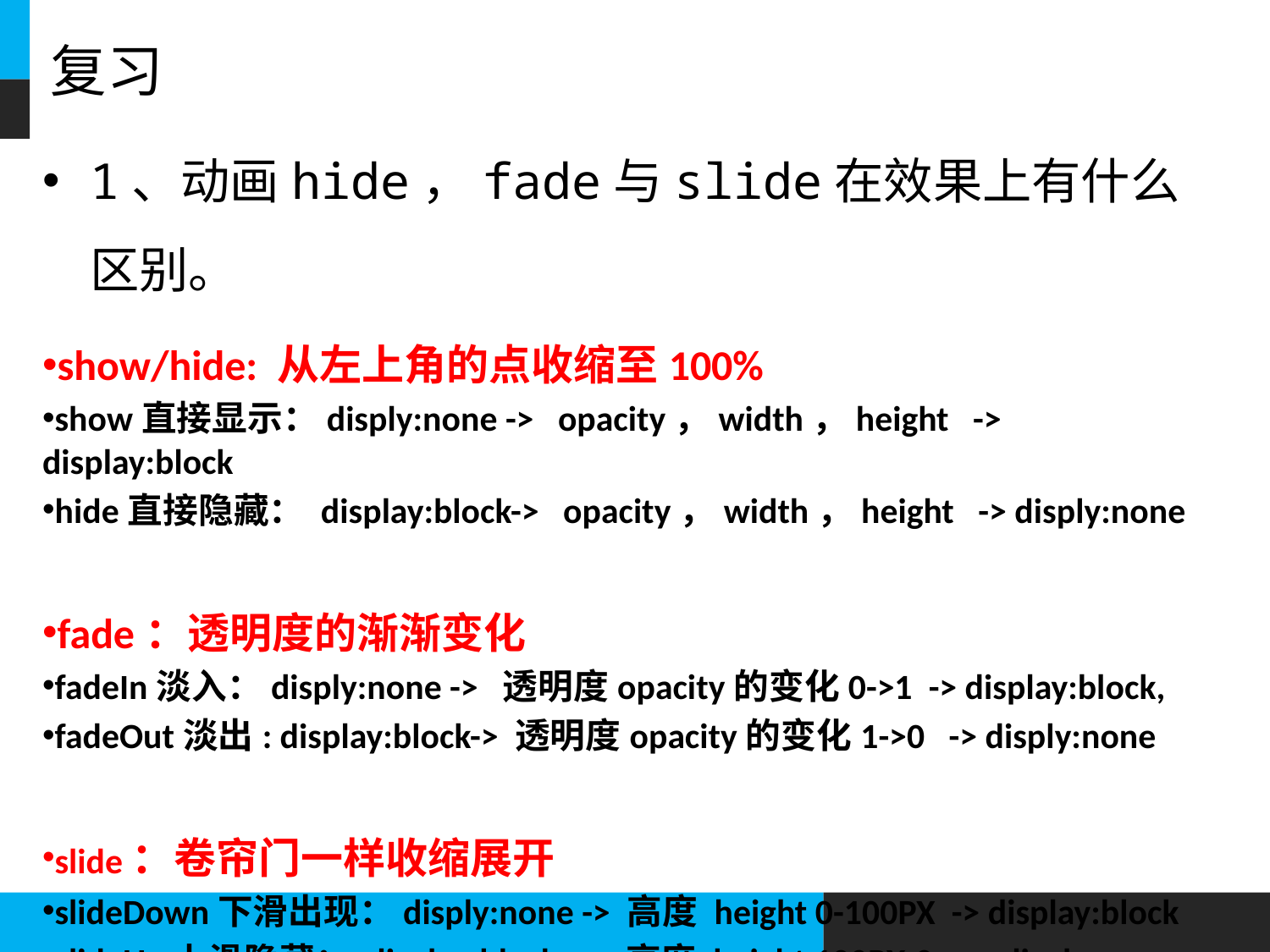

# 复习
1、动画hide，fade与slide在效果上有什么区别。

show/hide: 从左上角的点收缩至100%
show直接显示：disply:none ->   opacity，width，height   -> display:block
hide直接隐藏： display:block->   opacity，width，height   -> disply:none

fade：透明度的渐渐变化
fadeIn淡入：disply:none ->  透明度opacity的变化0->1  -> display:block,
fadeOut淡出: display:block-> 透明度opacity的变化1->0   -> disply:none

slide：卷帘门一样收缩展开
slideDown下滑出现：disply:none -> 高度 height 0-100PX  -> display:block
slideUp上滑隐藏： display:block->    高度 height 100PX-0    -> disply:none